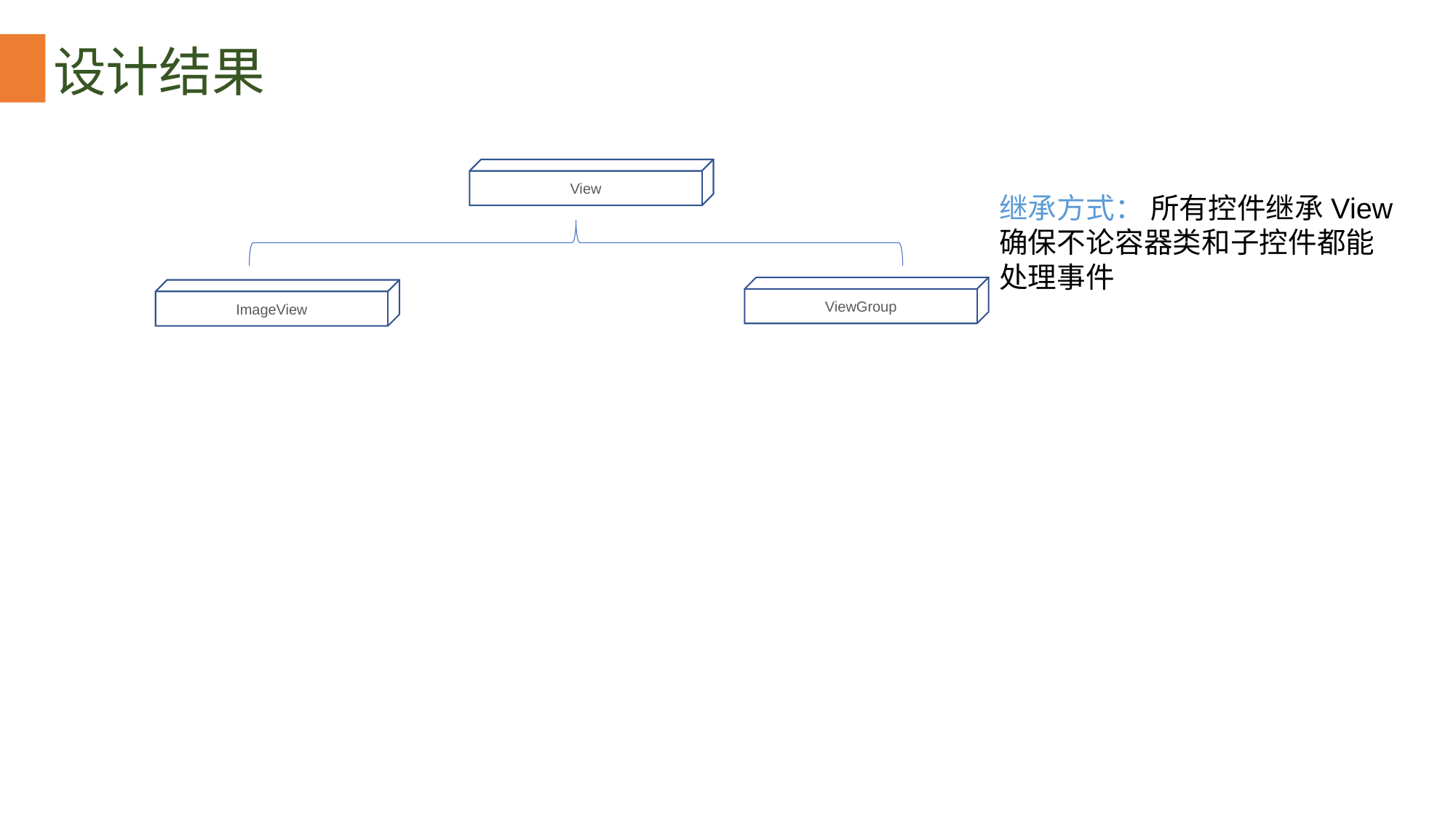

设计结果
View
继承方式： 所有控件继承View
确保不论容器类和子控件都能
处理事件
ViewGroup
ImageView